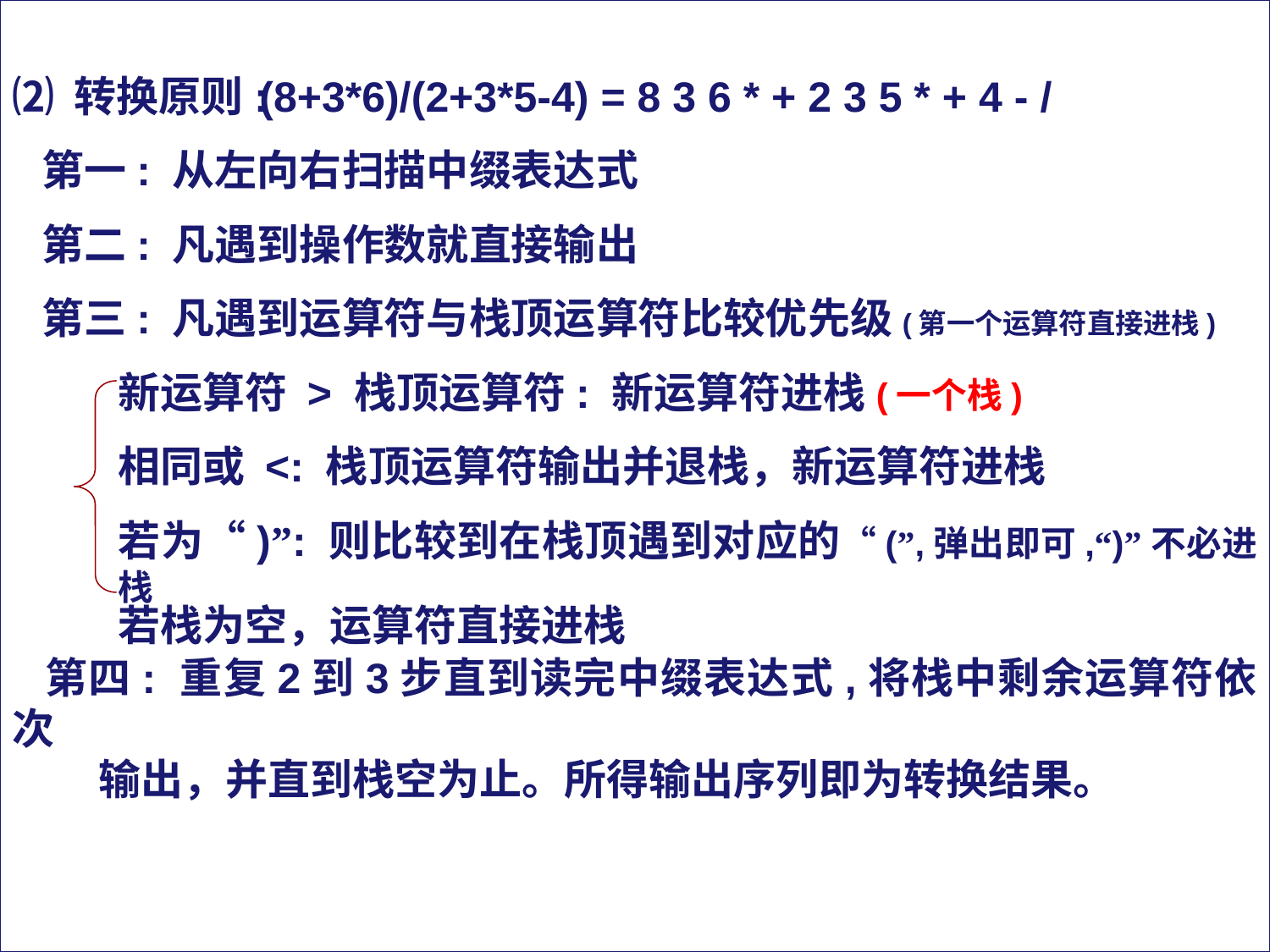

⑵ 转换原则:
 (8+3*6)/(2+3*5-4) = 8 3 6 * + 2 3 5 * + 4 - /
  第一: 从左向右扫描中缀表达式
  第二: 凡遇到操作数就直接输出
  第三: 凡遇到运算符与栈顶运算符比较优先级(第一个运算符直接进栈)
新运算符 > 栈顶运算符: 新运算符进栈(一个栈)

相同或 <: 栈顶运算符输出并退栈，新运算符进栈
若为“)”: 则比较到在栈顶遇到对应的“(”,弹出即可,“)”不必进栈
若栈为空，运算符直接进栈
  第四: 重复2到3步直到读完中缀表达式,将栈中剩余运算符依次
        输出，并直到栈空为止。所得输出序列即为转换结果。
48